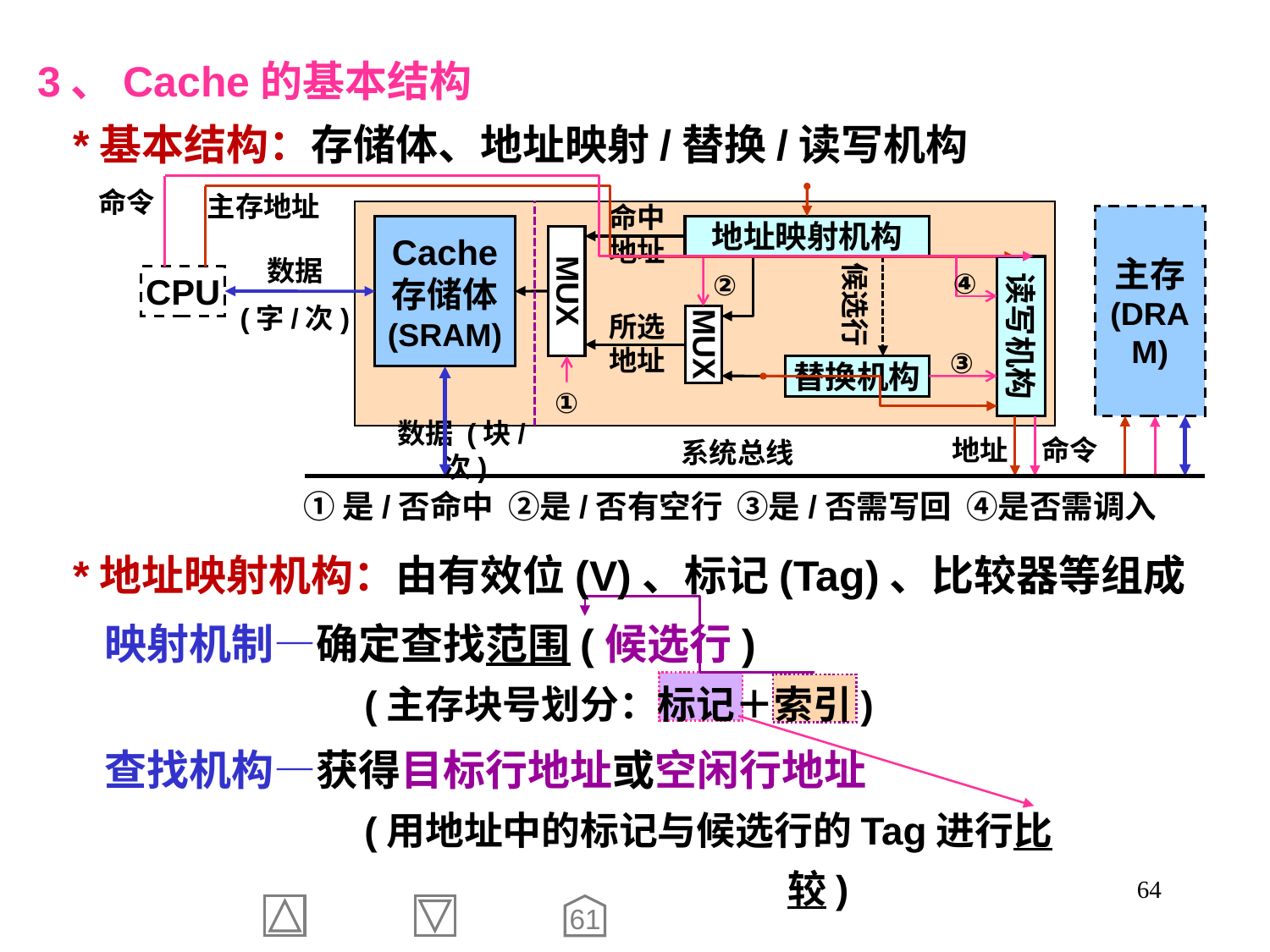

3、Cache的基本结构
   *基本结构：存储体、地址映射/替换/读写机构
主存地址
命令

命中
地址
主存
(DRAM)
Cache
存储体
(SRAM)
地址映射机构
数据
(字/次)
候选行
读写机构
④
②
CPU
MUX
所选
地址
MUX
③
替换机构
①
命令
地址
系统总线
数据 (块/次)
①是/否命中  ②是/否有空行  ③是/否需写回  ④是否需调入
   *地址映射机构：由有效位(V)、标记(Tag)、比较器等组成
      映射机制—确定查找范围(候选行)

      查找机构—获得目标行地址或空闲行地址

(主存块号划分：标记＋索引)

(用地址中的标记与候选行的Tag进行比较)
64
61